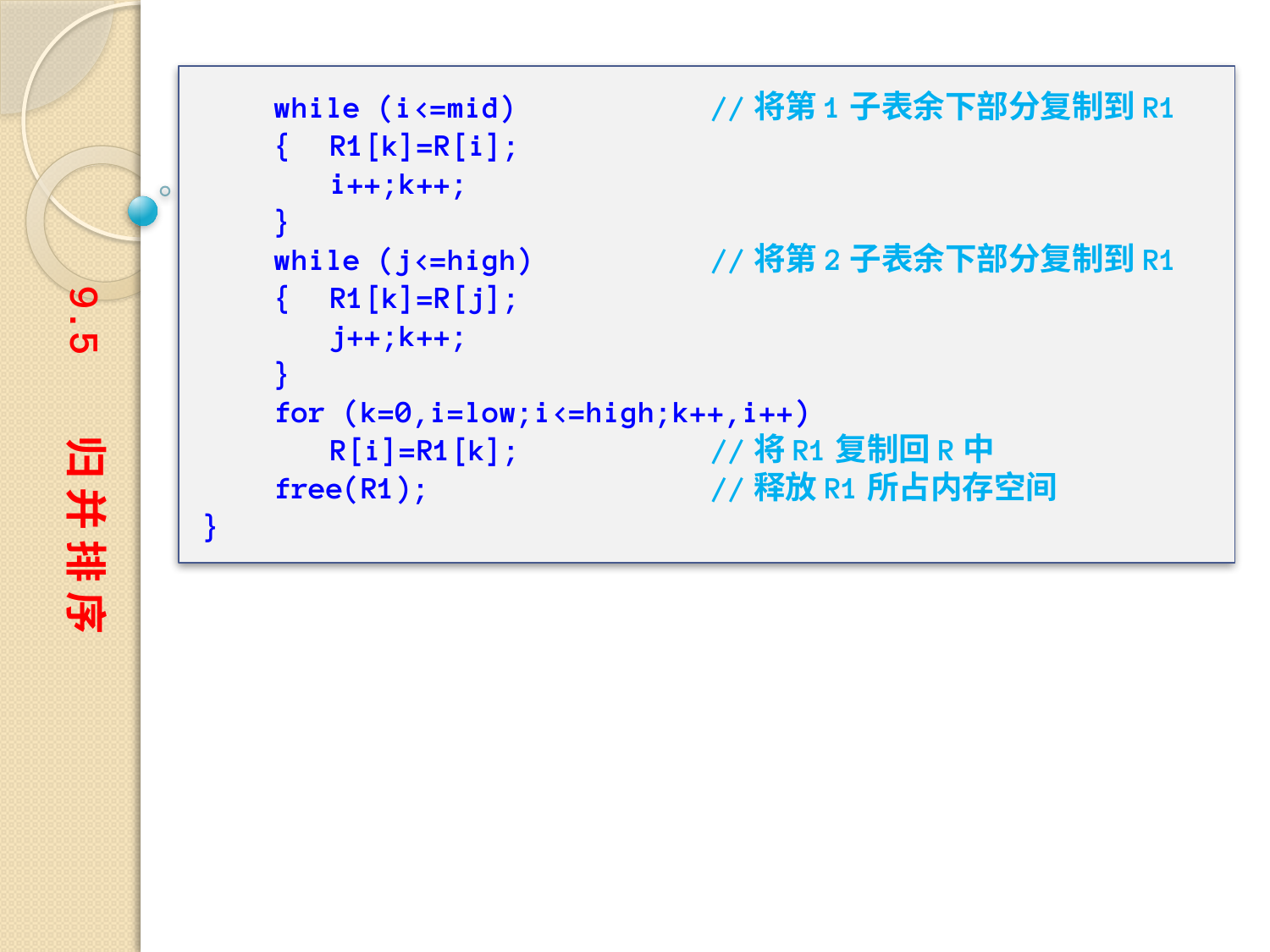

while (i<=mid)		//将第1子表余下部分复制到R1
　　{	R1[k]=R[i];
	i++;k++;
　　}
　　while (j<=high)		//将第2子表余下部分复制到R1
　　{	R1[k]=R[j];
	j++;k++;
　　}
　　for (k=0,i=low;i<=high;k++,i++)
	R[i]=R1[k];		//将R1复制回R中
　　free(R1);			//释放R1所占内存空间
}
9.5   归 并 排 序